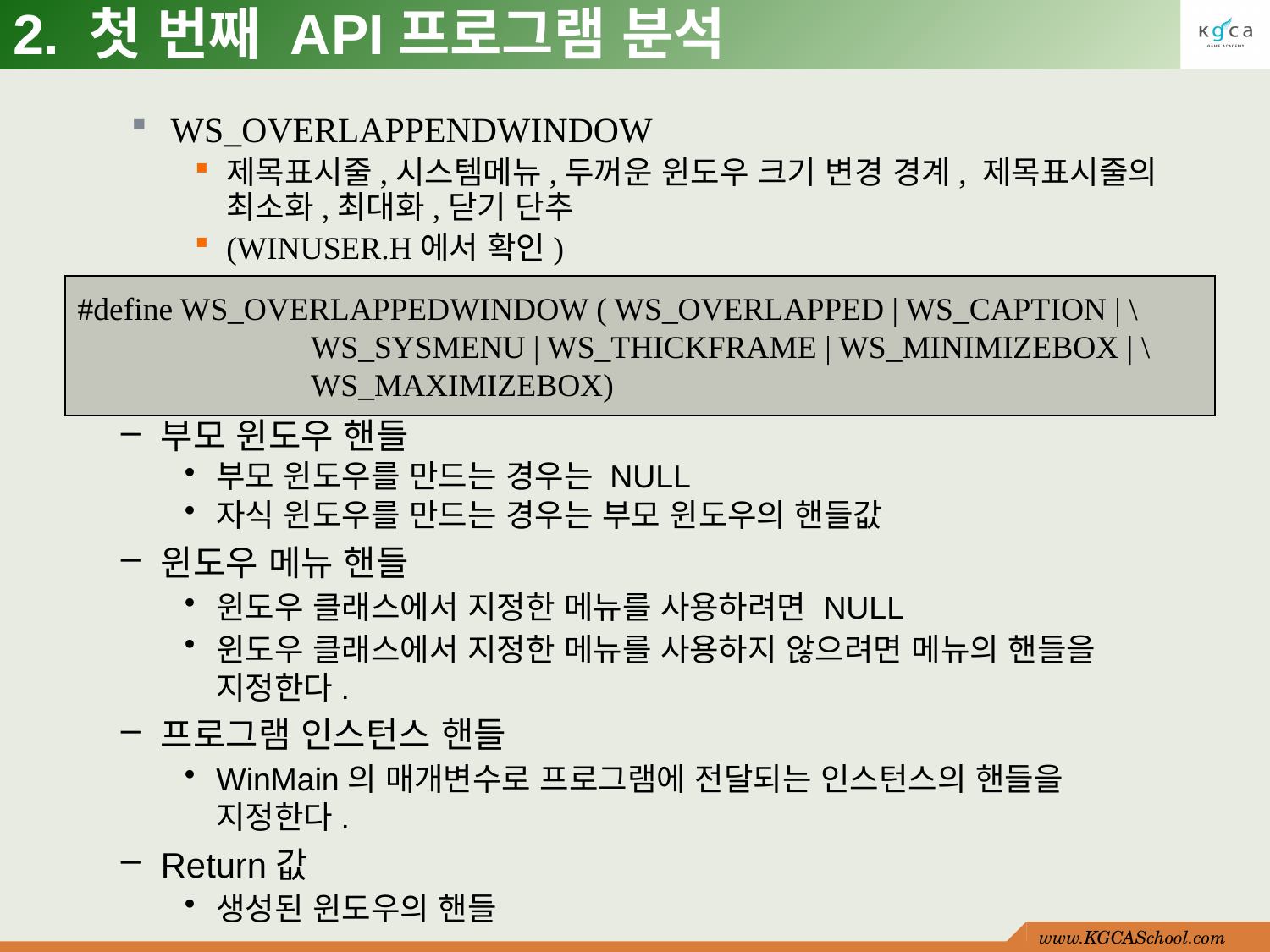

# 2. 첫 번째 API프로그램 분석
WS_OVERLAPPENDWINDOW
제목표시줄,시스템메뉴,두꺼운 윈도우 크기 변경 경계, 제목표시줄의 최소화,최대화,닫기 단추
(WINUSER.H에서 확인)
#define WS_OVERLAPPEDWINDOW ( WS_OVERLAPPED | WS_CAPTION | \
                             WS_SYSMENU | WS_THICKFRAME | WS_MINIMIZEBOX | \
                             WS_MAXIMIZEBOX)
부모 윈도우 핸들
부모 윈도우를 만드는 경우는 NULL
자식 윈도우를 만드는 경우는 부모 윈도우의 핸들값
윈도우 메뉴 핸들
윈도우 클래스에서 지정한 메뉴를 사용하려면 NULL
윈도우 클래스에서 지정한 메뉴를 사용하지 않으려면 메뉴의 핸들을 지정한다.
프로그램 인스턴스 핸들
WinMain의 매개변수로 프로그램에 전달되는 인스턴스의 핸들을 지정한다.
Return값
생성된 윈도우의 핸들